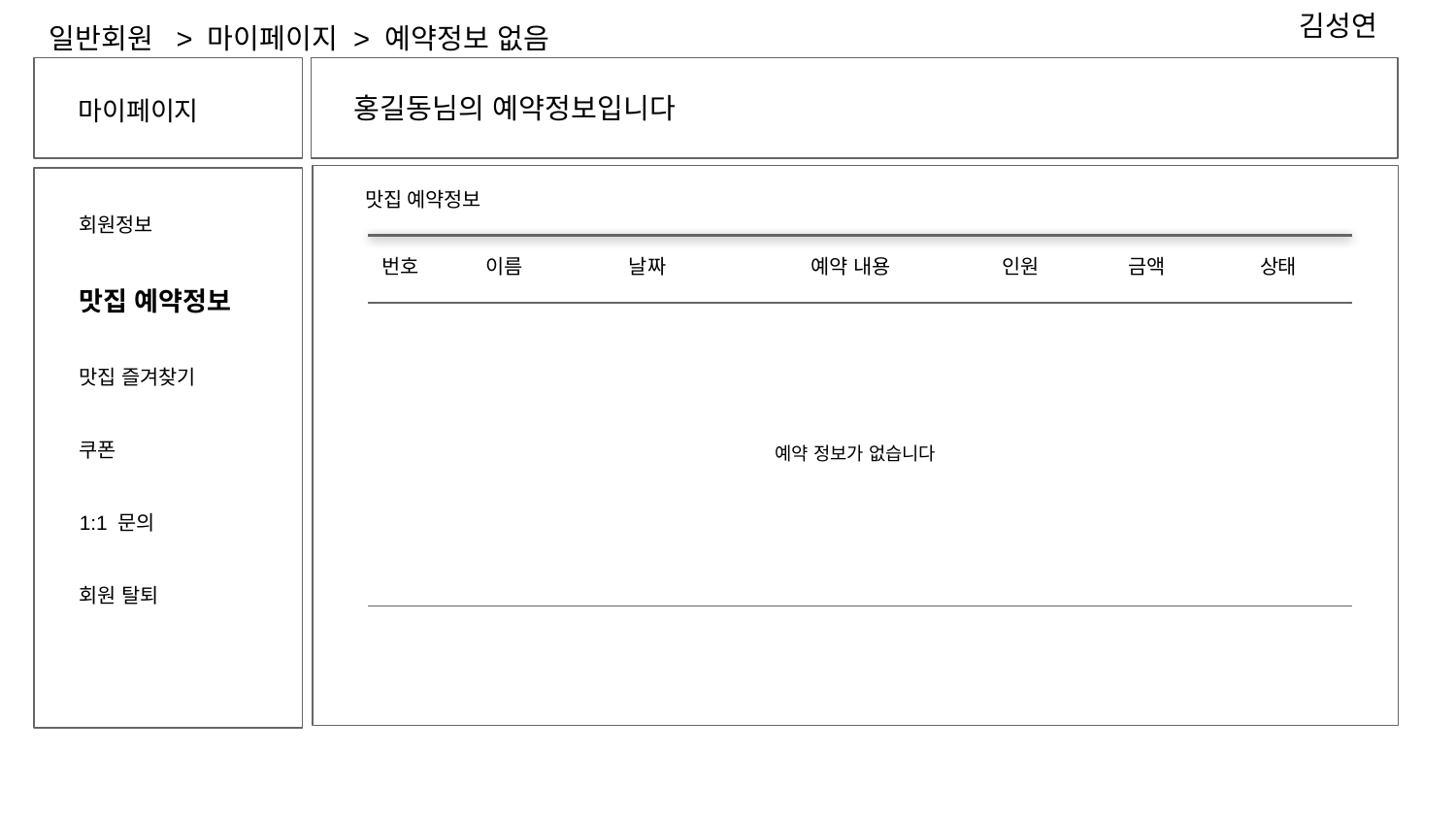

김성연
일반회원  > 마이페이지 > 예약정보 없음

홍길동님의 예약정보입니다

마이페이지

맛집 예약정보
회원정보

맛집 예약정보

맛집 즐겨찾기

쿠폰

1:1 문의

회원 탈퇴
번호            이름                   날짜                          예약 내용                    인원                금액                 상태
예약 정보가 없습니다